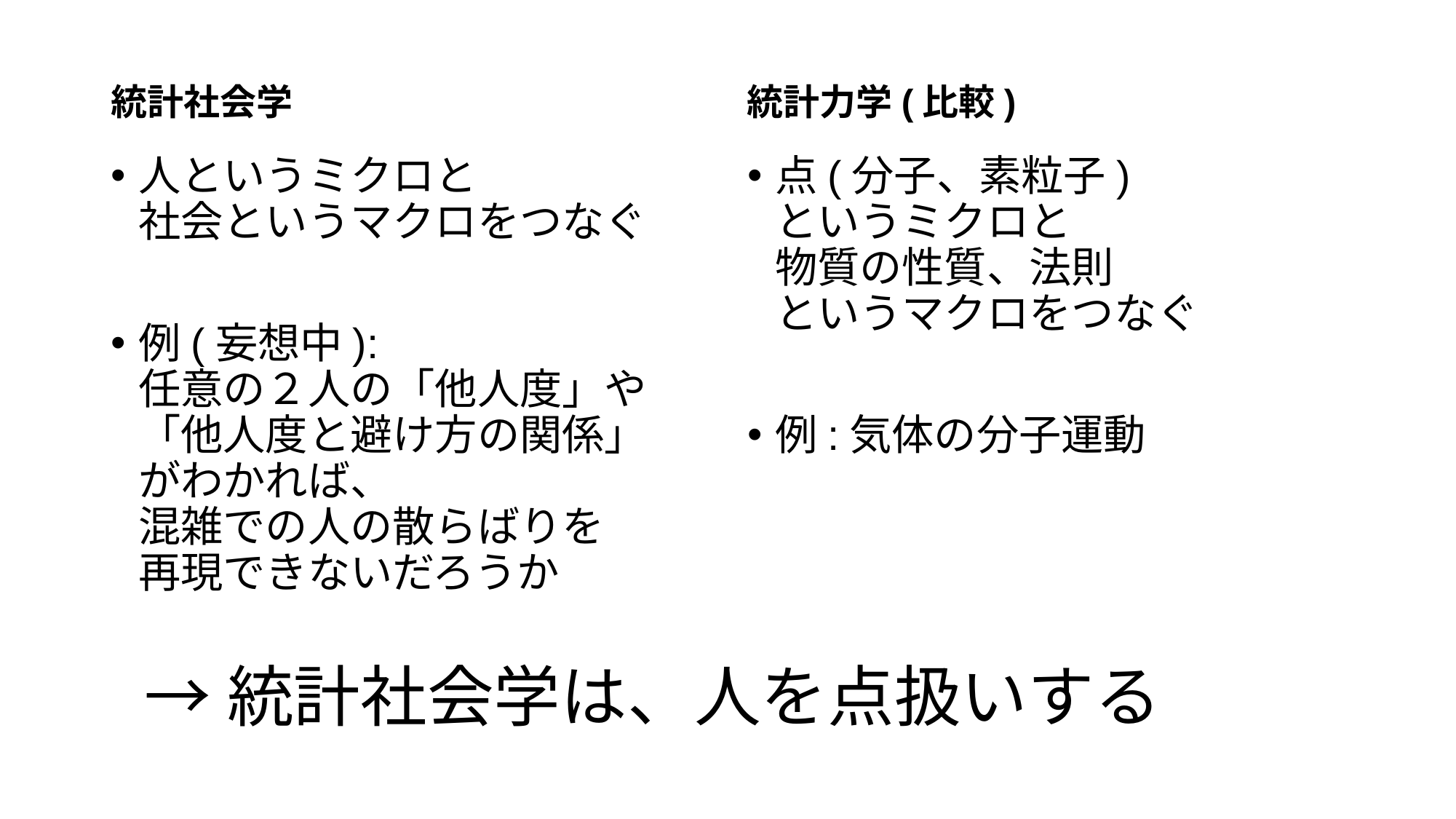

統計社会学
統計力学(比較)
人というミクロと
社会というマクロをつなぐ

例(妄想中):
任意の２人の「他人度」や
「他人度と避け方の関係」
がわかれば、
混雑での人の散らばりを
再現できないだろうか
点(分子、素粒子)
というミクロと
物質の性質、法則
というマクロをつなぐ

例:気体の分子運動
→統計社会学は、人を点扱いする